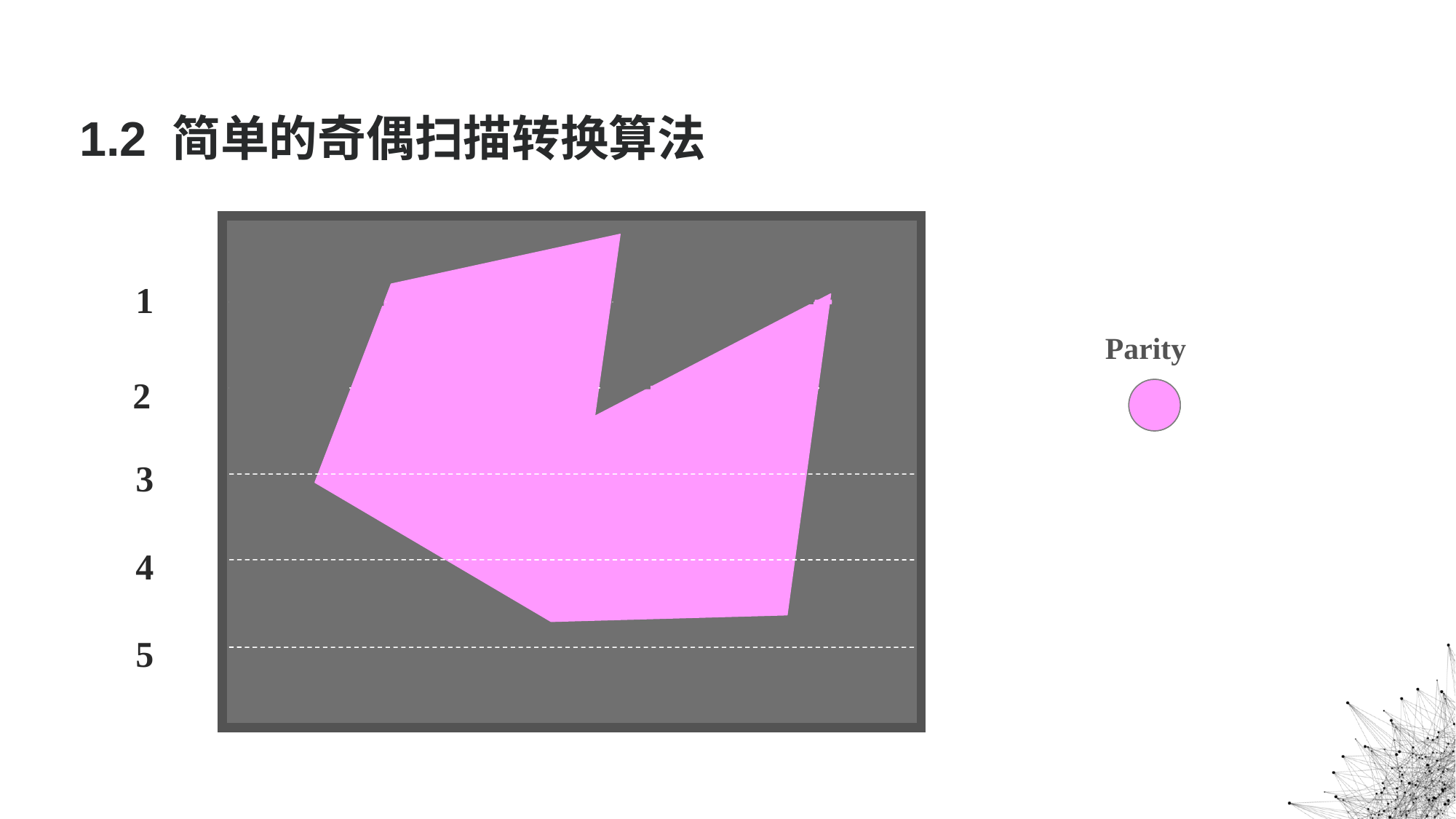

1.2 简单的奇偶扫描转换算法

1

Parity
2

3

4

5